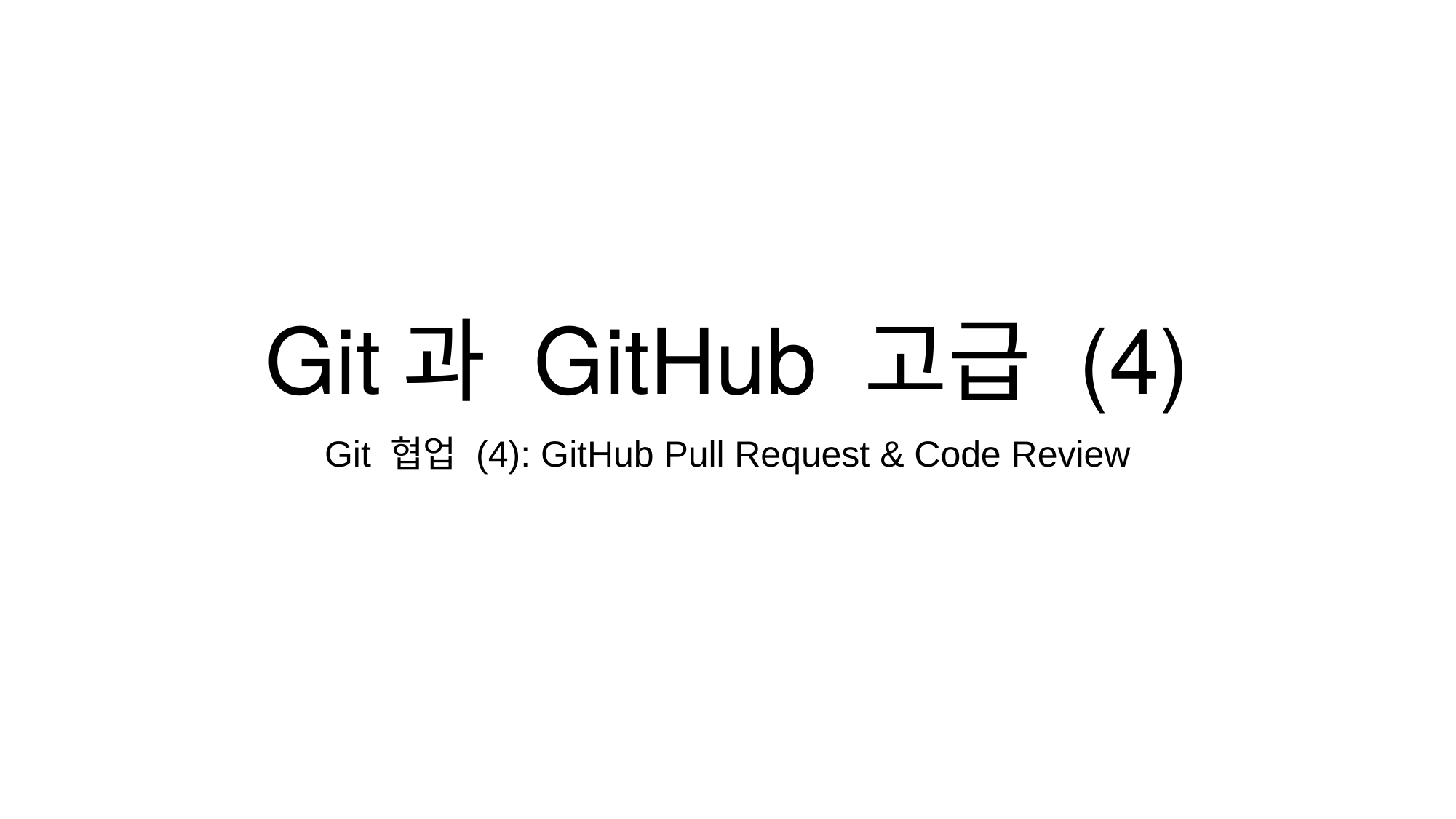

# Git과 GitHub 고급 (4)
Git 협업 (4): GitHub Pull Request & Code Review